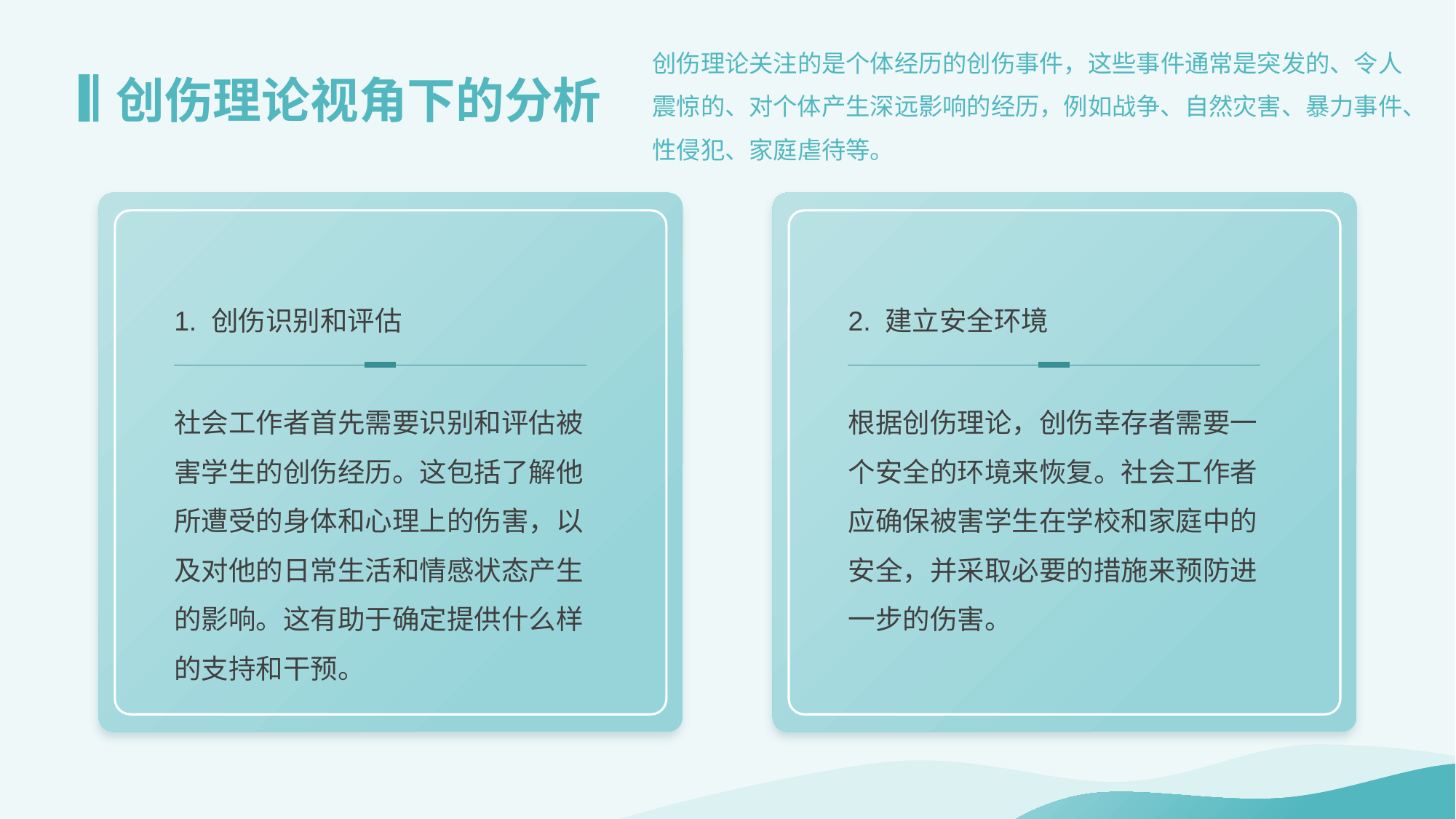

创伤理论关注的是个体经历的创伤事件，这些事件通常是突发的、令人震惊的、对个体产生深远影响的经历，例如战争、自然灾害、暴力事件、性侵犯、家庭虐待等。
# 创伤理论视角下的分析

1. 创伤识别和评估
2. 建立安全环境
社会工作者首先需要识别和评估被害学生的创伤经历。这包括了解他所遭受的身体和心理上的伤害，以及对他的日常生活和情感状态产生的影响。这有助于确定提供什么样的支持和干预。
根据创伤理论，创伤幸存者需要一个安全的环境来恢复。社会工作者应确保被害学生在学校和家庭中的安全，并采取必要的措施来预防进一步的伤害。